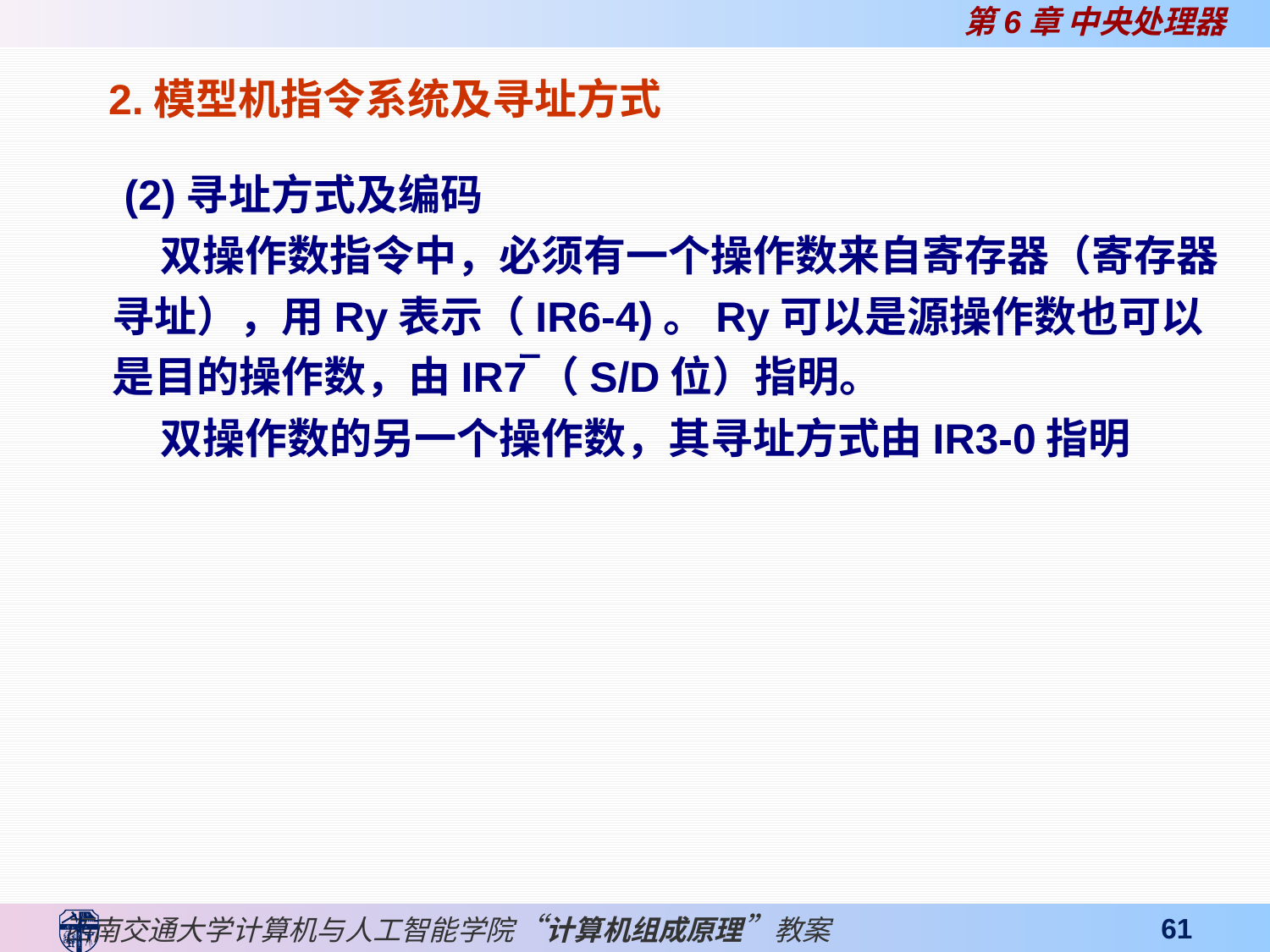

2.模型机指令系统及寻址方式
 (2)寻址方式及编码
    双操作数指令中，必须有一个操作数来自寄存器（寄存器寻址），用Ry表示（IR6-4)。Ry可以是源操作数也可以是目的操作数，由IR7（S/D位）指明。
    双操作数的另一个操作数，其寻址方式由IR3-0指明